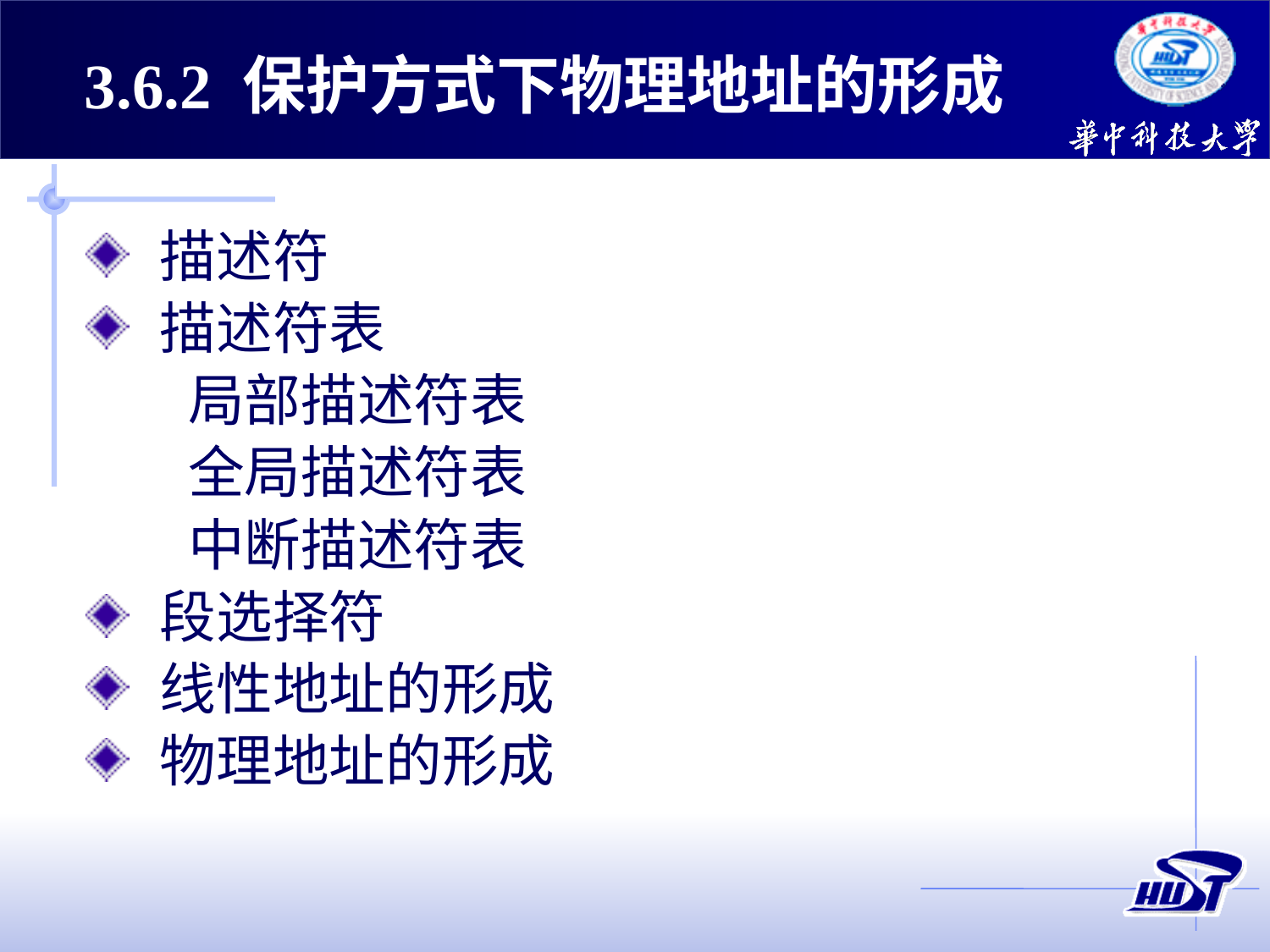

3.6.2 保护方式下物理地址的形成
 描述符
 描述符表
       局部描述符表
       全局描述符表
       中断描述符表
 段选择符
 线性地址的形成
 物理地址的形成